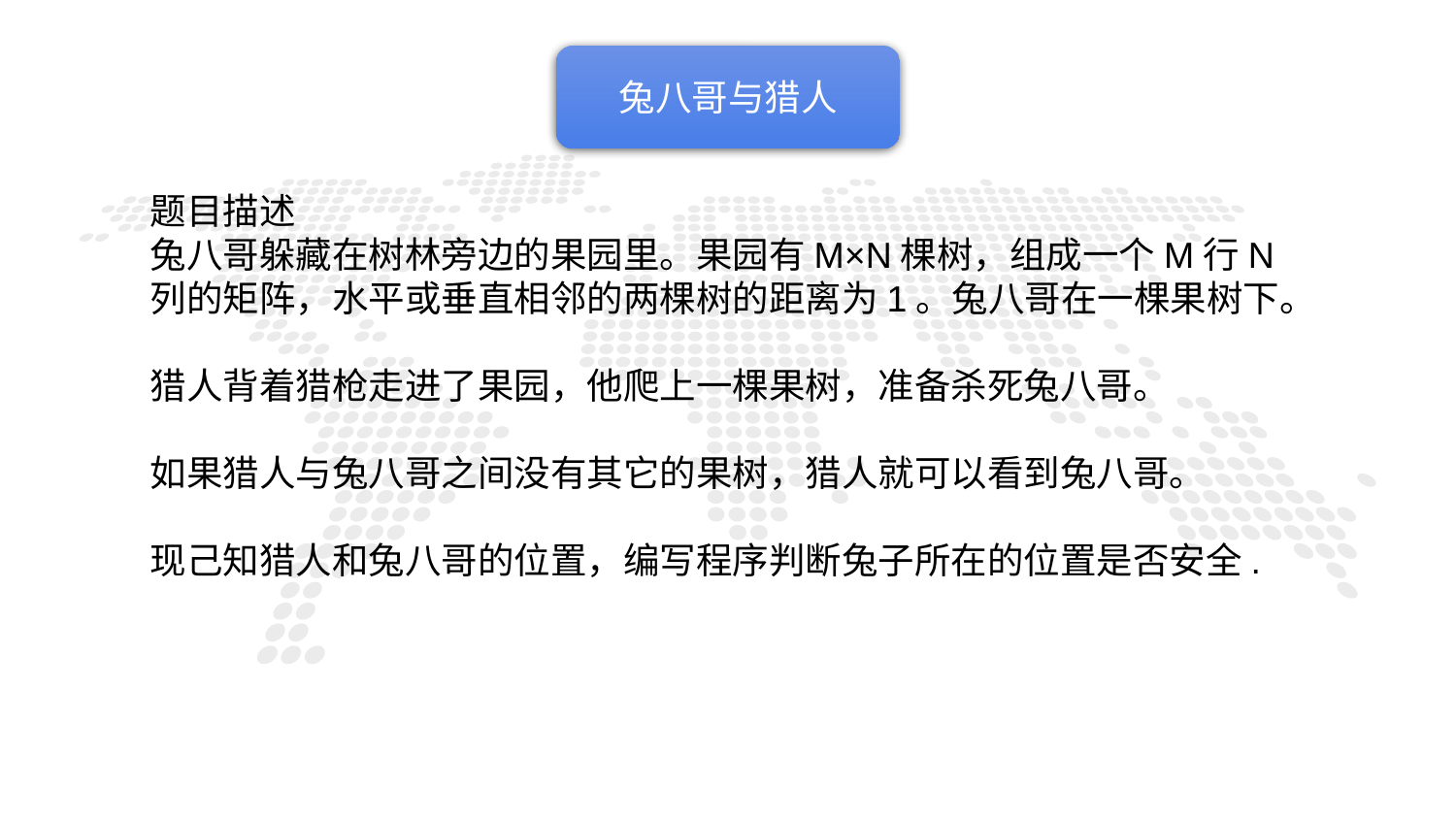

兔八哥与猎人
题目描述
兔八哥躲藏在树林旁边的果园里。果园有M×N棵树，组成一个M行N列的矩阵，水平或垂直相邻的两棵树的距离为1。兔八哥在一棵果树下。

猎人背着猎枪走进了果园，他爬上一棵果树，准备杀死兔八哥。

如果猎人与兔八哥之间没有其它的果树，猎人就可以看到兔八哥。

现己知猎人和兔八哥的位置，编写程序判断兔子所在的位置是否安全.